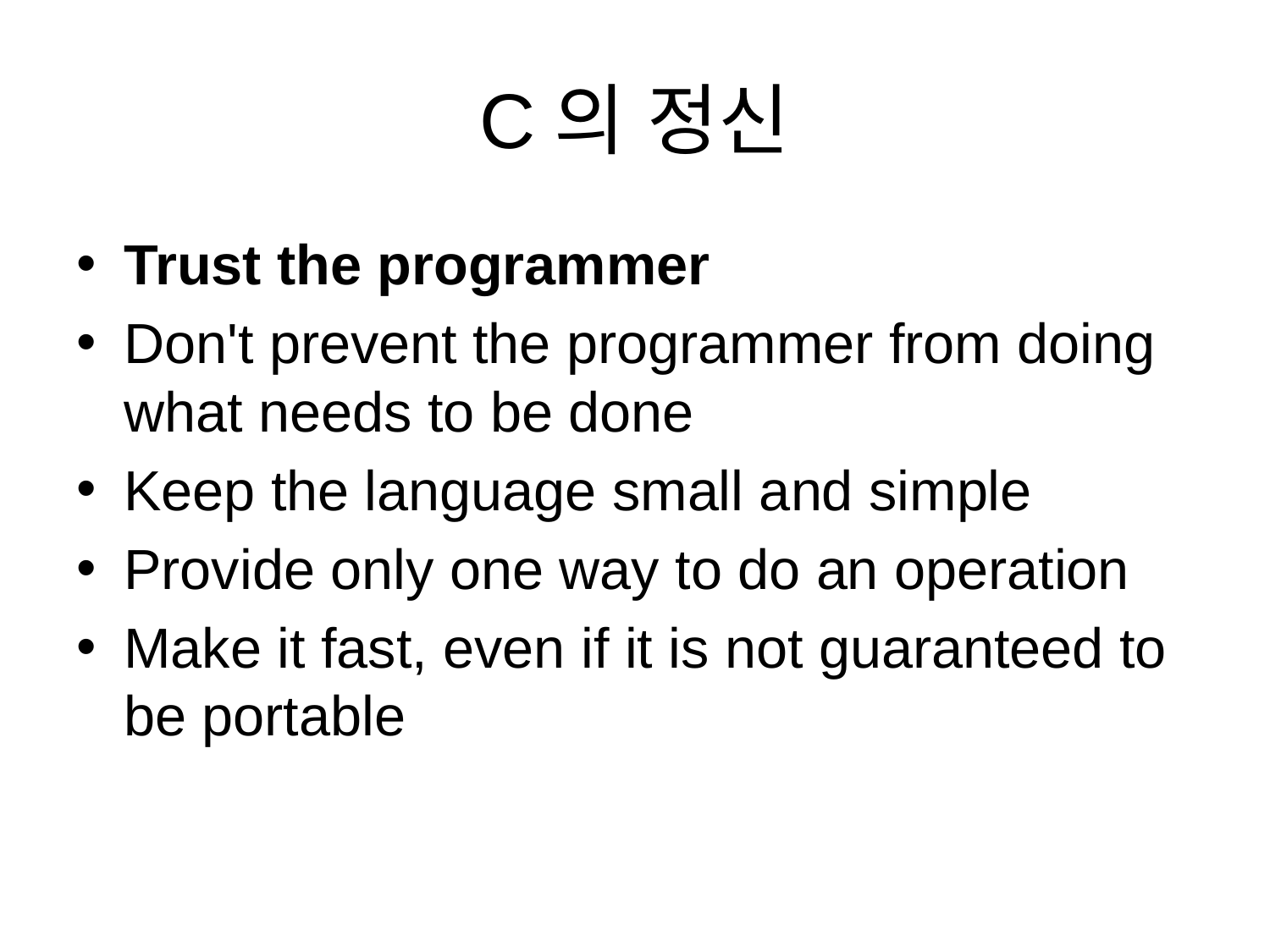

# C의 정신
Trust the programmer
Don't prevent the programmer from doing what needs to be done
Keep the language small and simple
Provide only one way to do an operation
Make it fast, even if it is not guaranteed to be portable